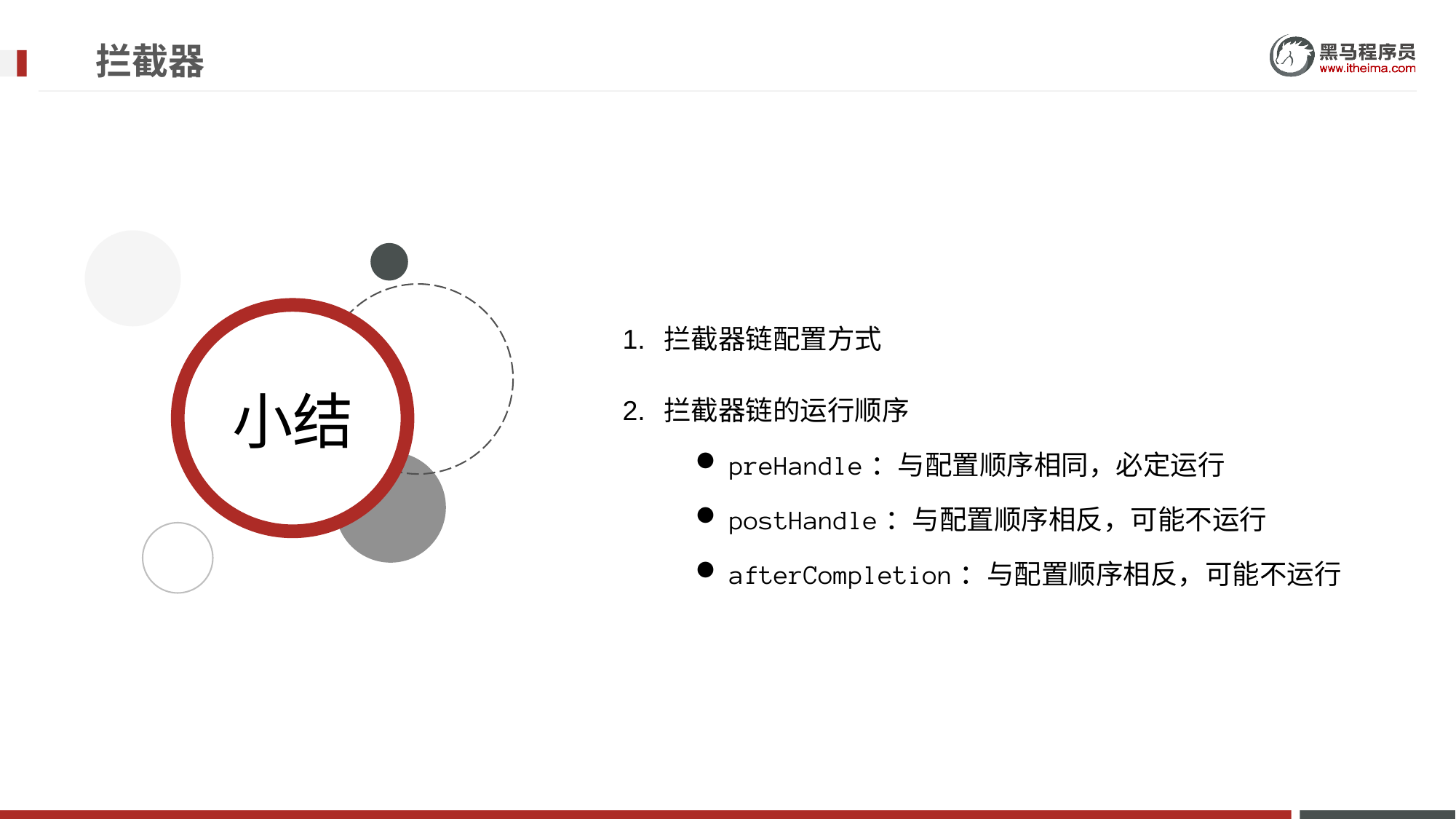

# 拦截器
拦截器链配置方式
拦截器链的运行顺序
preHandle：与配置顺序相同，必定运行
postHandle：与配置顺序相反，可能不运行
afterCompletion：与配置顺序相反，可能不运行